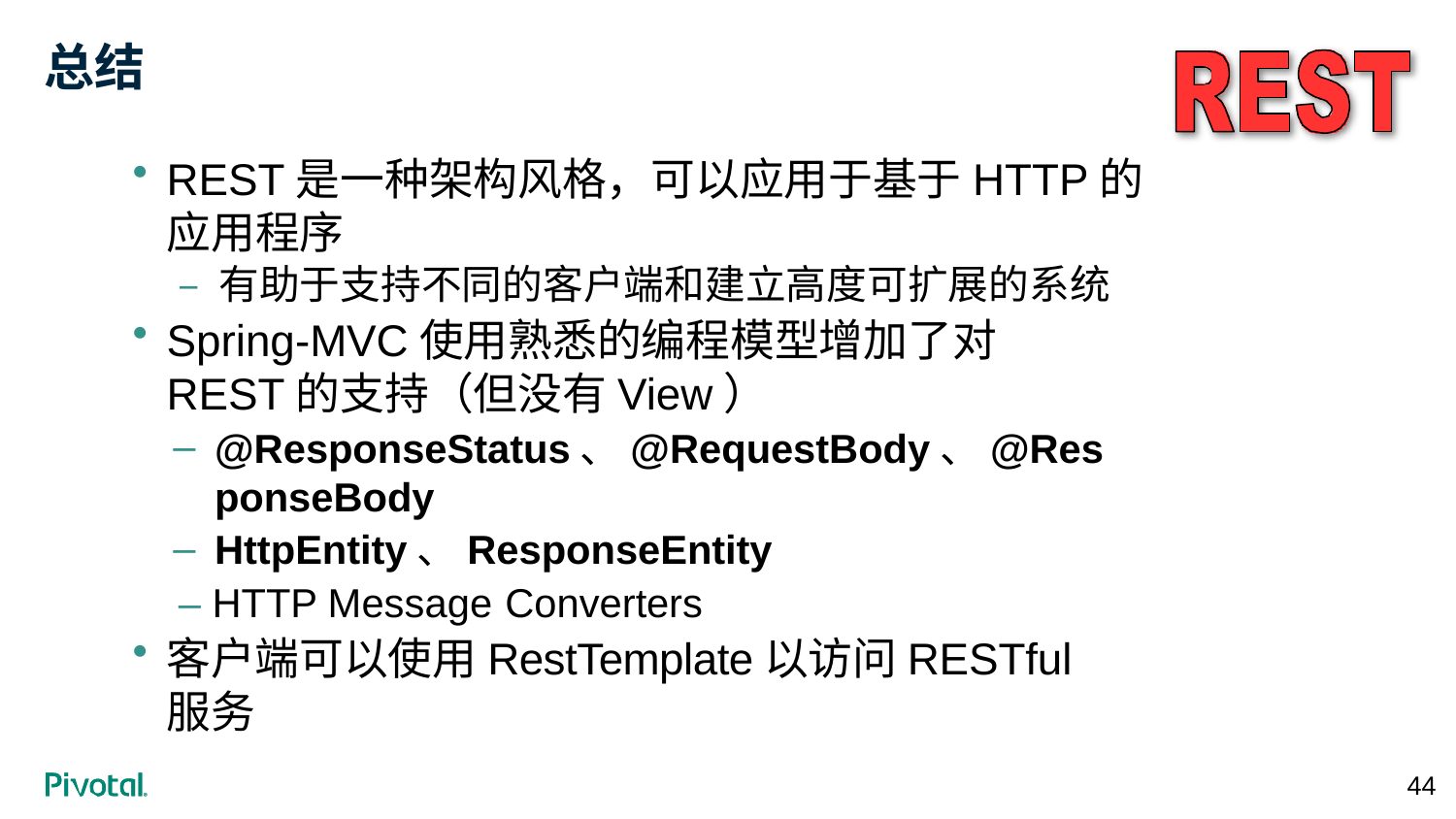

# 总结

REST是一种架构风格，可以应用于基于HTTP的应用程序
– 有助于支持不同的客户端和建立高度可扩展的系统
Spring-MVC使用熟悉的编程模型增加了对REST的支持（但没有View）
@ResponseStatus、@RequestBody、@ResponseBody
HttpEntity、ResponseEntity
– HTTP Message Converters
客户端可以使用RestTemplate以访问RESTful服务
44